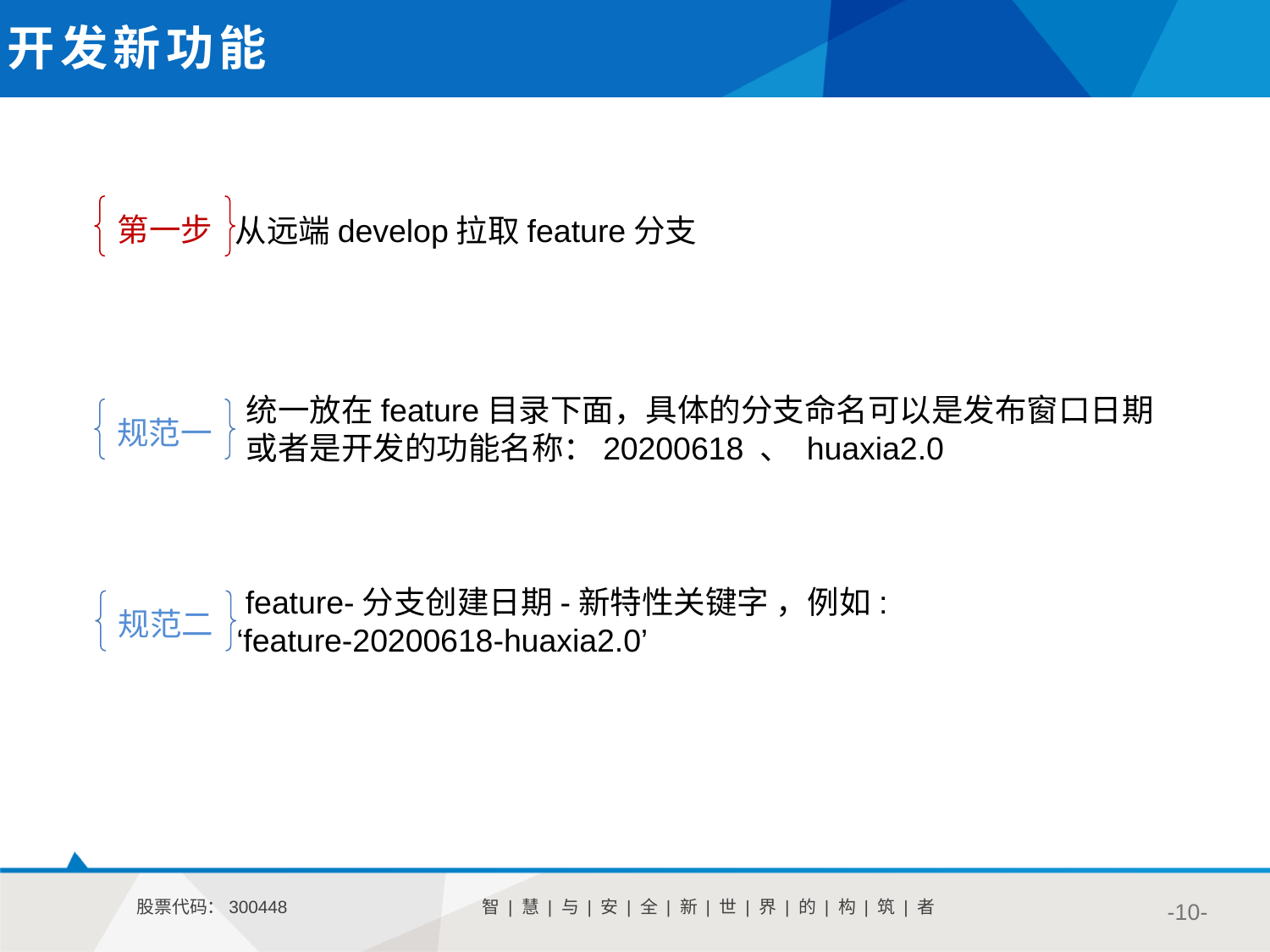

开发新功能
第一步
从远端develop拉取feature分支
统一放在feature目录下面，具体的分支命名可以是发布窗口日期
或者是开发的功能名称：20200618 、 huaxia2.0
规范一
 feature-分支创建日期-新特性关键字 ，例如:
‘feature-20200618-huaxia2.0’
规范二